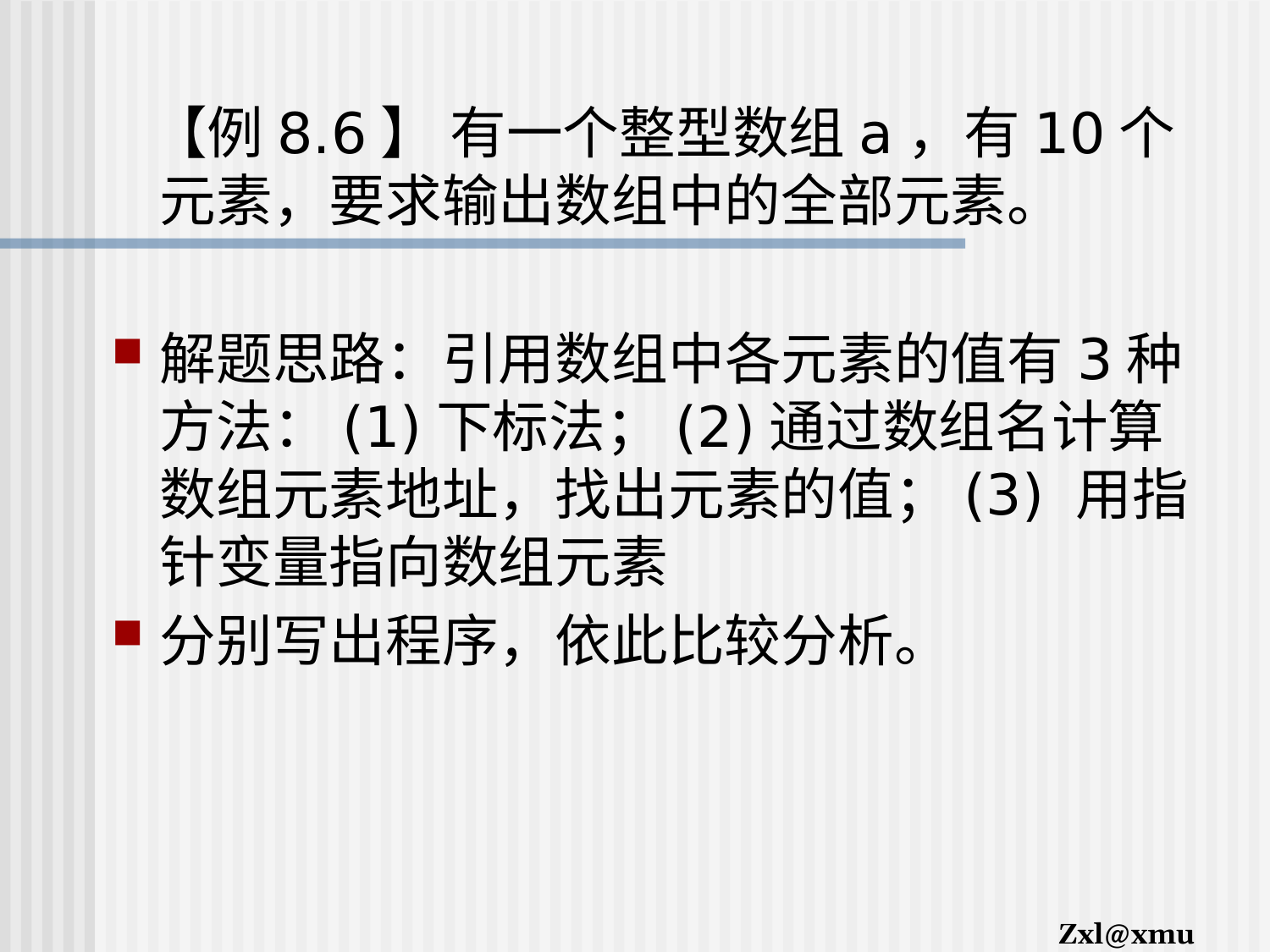

#
  【例8.6】 有一个整型数组a，有10个元素，要求输出数组中的全部元素。

解题思路：引用数组中各元素的值有3种方法：(1)下标法；(2)通过数组名计算数组元素地址，找出元素的值；(3) 用指针变量指向数组元素
分别写出程序，依此比较分析。